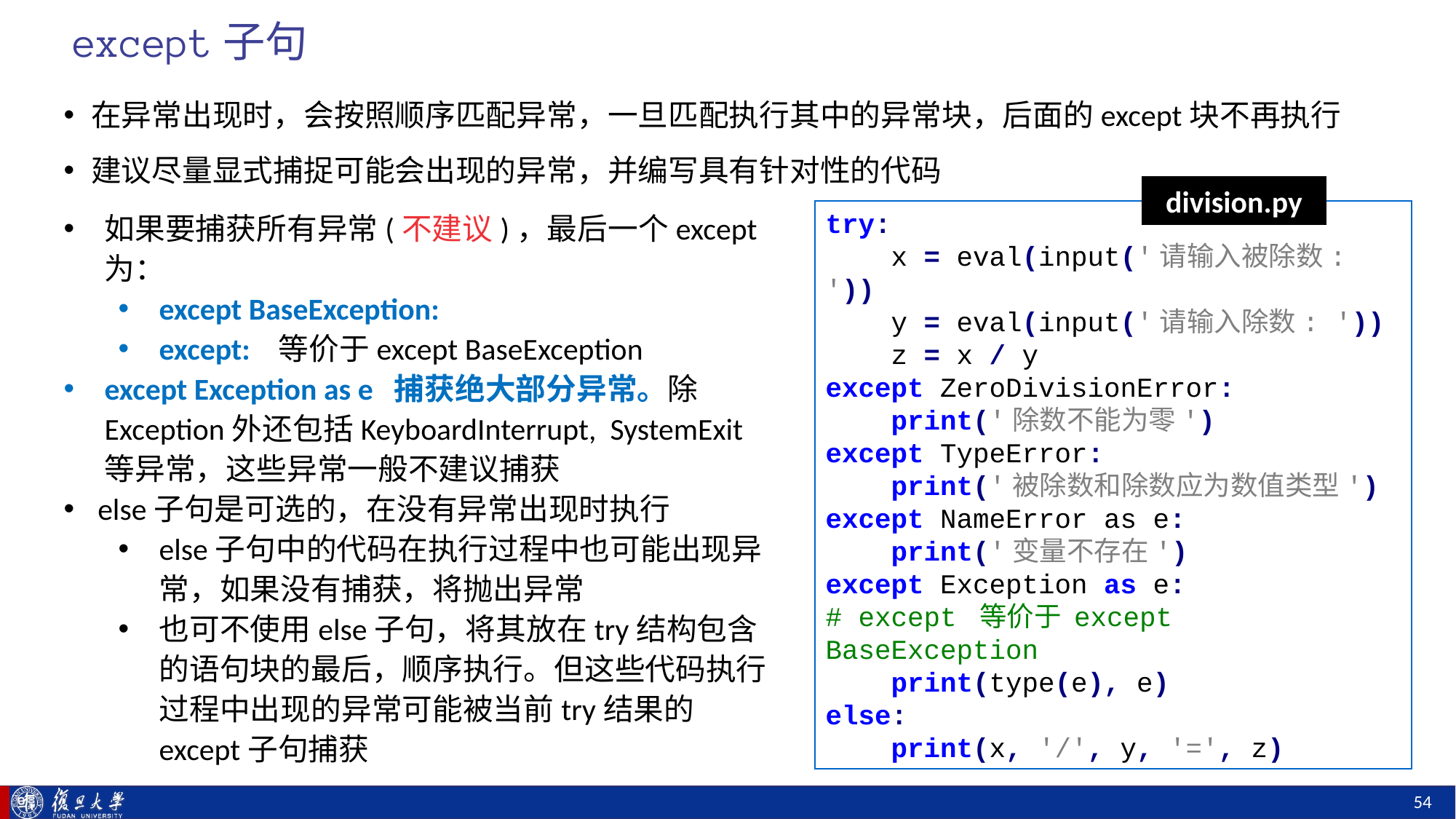

# except子句
在异常出现时，会按照顺序匹配异常，一旦匹配执行其中的异常块，后面的except块不再执行
建议尽量显式捕捉可能会出现的异常，并编写具有针对性的代码

division.py
try:
    x = eval(input('请输入被除数: '))
    y = eval(input('请输入除数: '))
    z = x / y
except ZeroDivisionError:
    print('除数不能为零')
except TypeError:
    print('被除数和除数应为数值类型')
except NameError as e:
    print('变量不存在')
except Exception as e:
# except 等价于 except BaseException
    print(type(e), e)
else:
    print(x, '/', y, '=', z)
如果要捕获所有异常(不建议)，最后一个except为：
except BaseException:
except:   等价于except BaseException
except Exception as e  捕获绝大部分异常。除Exception外还包括KeyboardInterrupt,  SystemExit等异常，这些异常一般不建议捕获
else子句是可选的，在没有异常出现时执行
else子句中的代码在执行过程中也可能出现异常，如果没有捕获，将抛出异常
也可不使用else子句，将其放在try结构包含的语句块的最后，顺序执行。但这些代码执行过程中出现的异常可能被当前try结果的except子句捕获